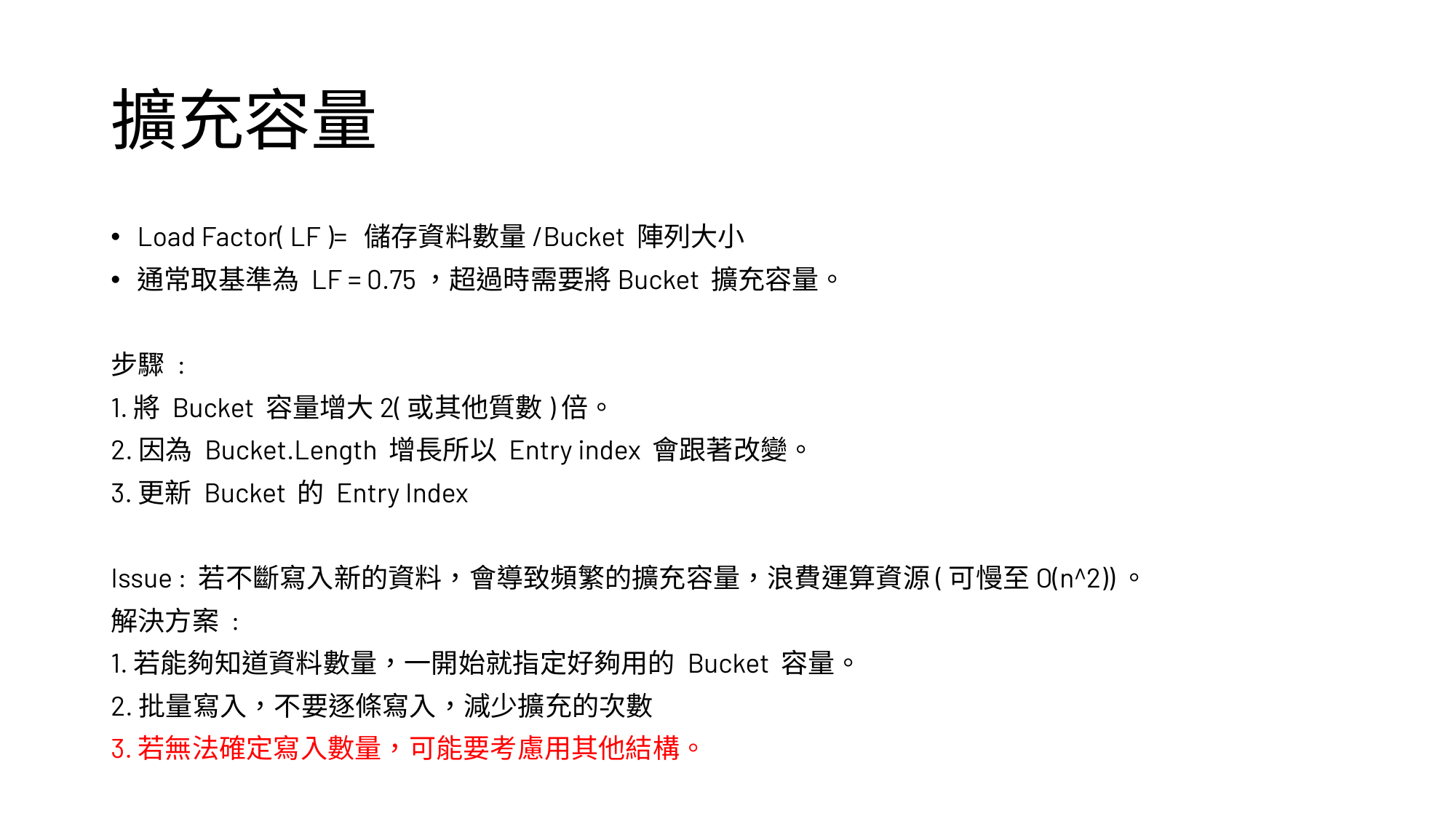

# 擴充容量
Load Factor( LF )=  儲存資料數量/Bucket 陣列大小
通常取基準為 LF = 0.75，超過時需要將Bucket 擴充容量。

步驟 :
1.將 Bucket 容量增大2(或其他質數)倍。
2.因為 Bucket.Length 增長所以 Entry index 會跟著改變。
3.更新 Bucket 的 Entry Index

Issue : 若不斷寫入新的資料，會導致頻繁的擴充容量，浪費運算資源(可慢至O(n^2))。
解決方案 :
1.若能夠知道資料數量，一開始就指定好夠用的 Bucket 容量。
2.批量寫入，不要逐條寫入，減少擴充的次數
3.若無法確定寫入數量，可能要考慮用其他結構。